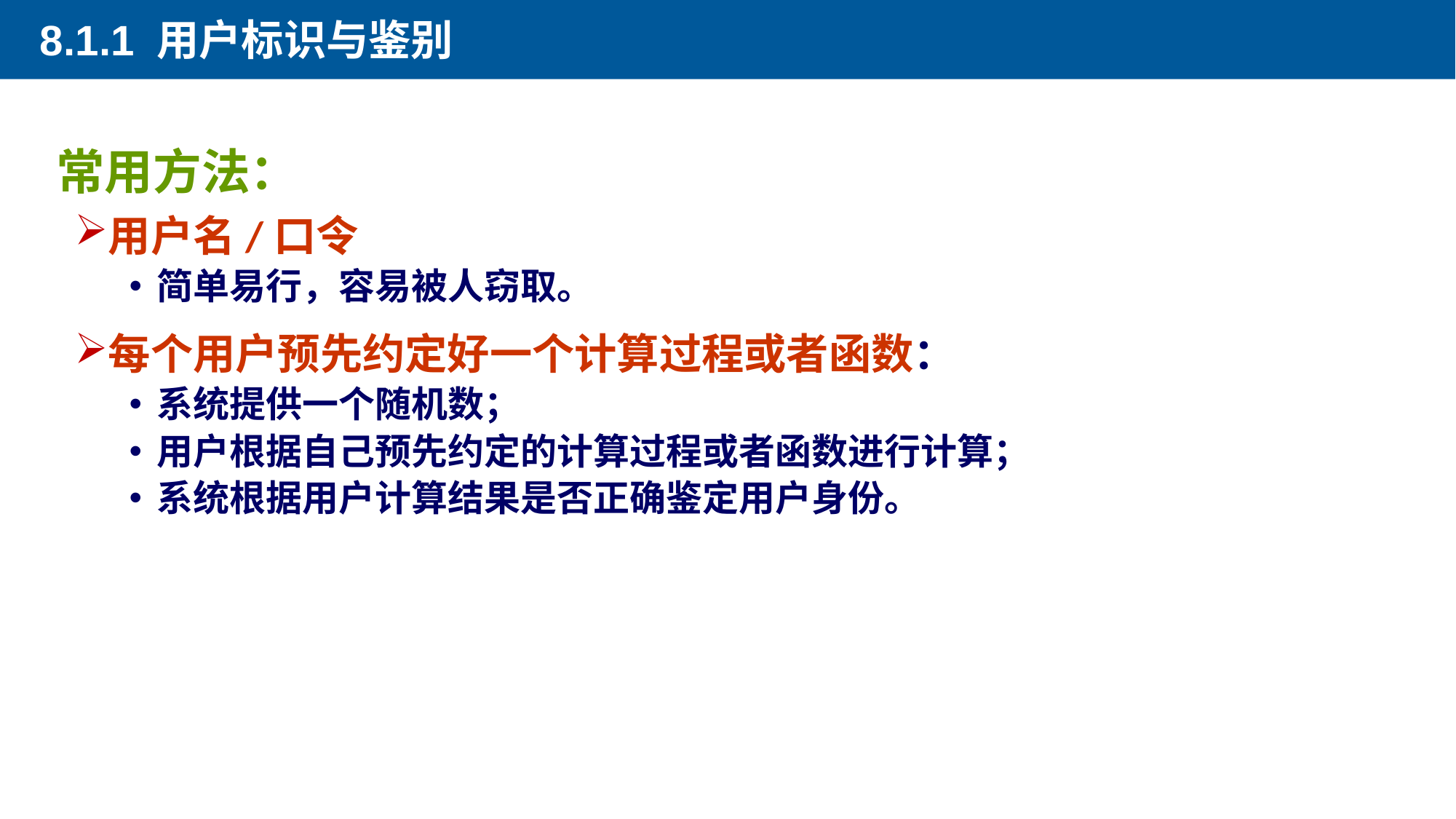

8.1.1 用户标识与鉴别
常用方法：
用户名/口令
简单易行，容易被人窃取。
每个用户预先约定好一个计算过程或者函数：
系统提供一个随机数；
用户根据自己预先约定的计算过程或者函数进行计算；
系统根据用户计算结果是否正确鉴定用户身份。